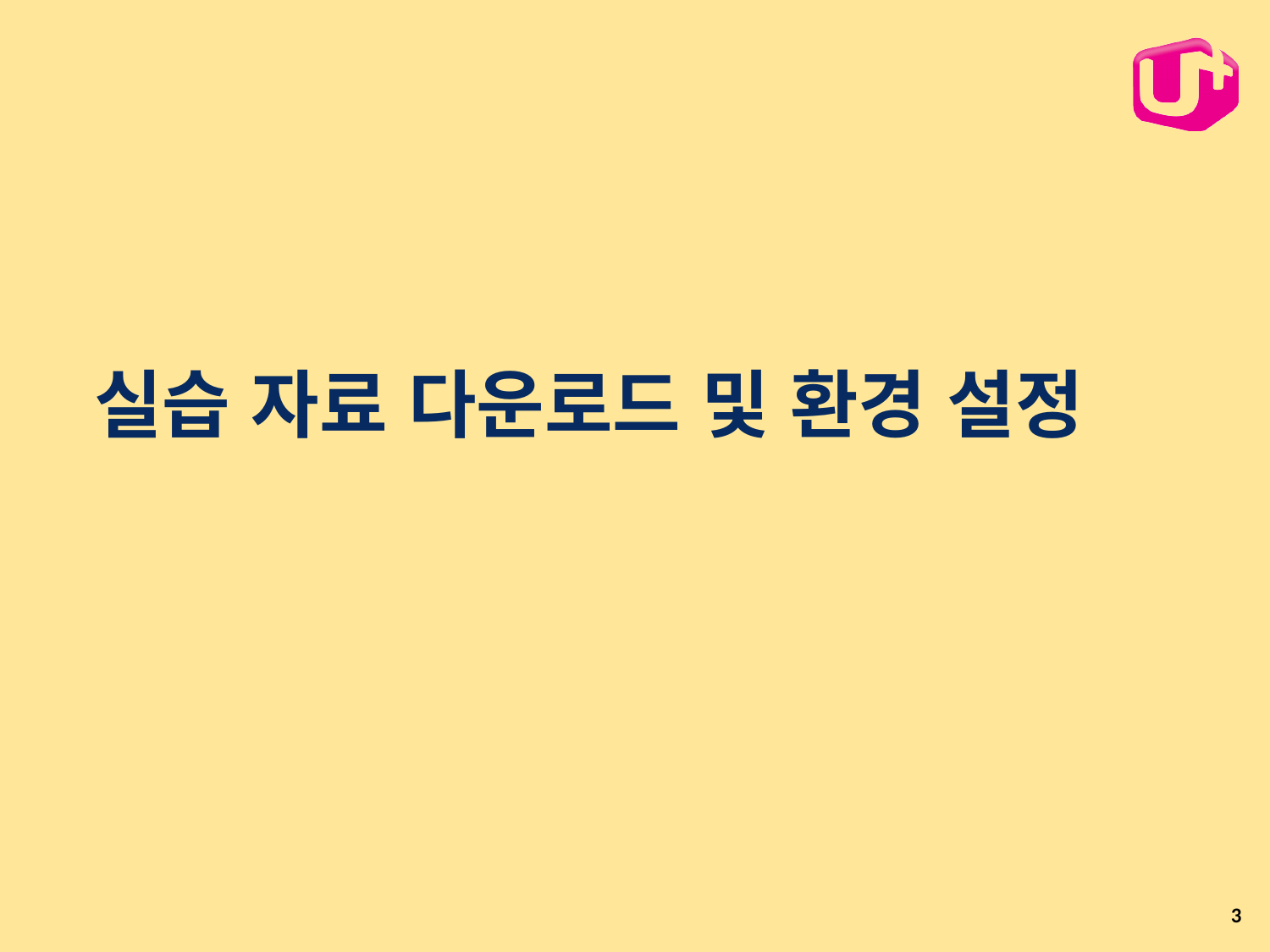

실습 자료 다운로드 및 환경 설정
3